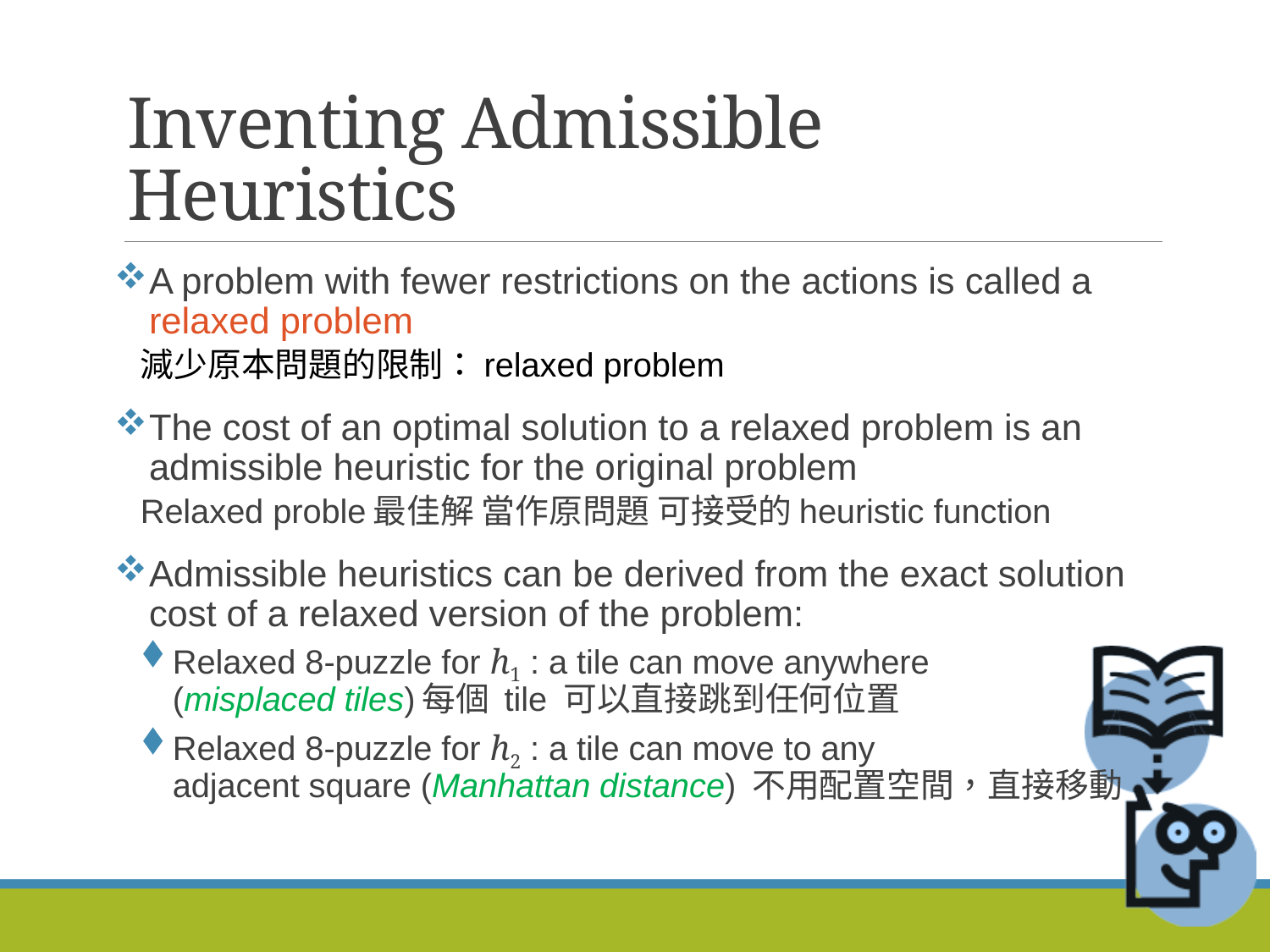

# Inventing Admissible Heuristics
A problem with fewer restrictions on the actions is called a relaxed problem
減少原本問題的限制：relaxed problem
The cost of an optimal solution to a relaxed problem is an admissible heuristic for the original problem
Relaxed proble最佳解 當作原問題 可接受的heuristic function
Admissible heuristics can be derived from the exact solution cost of a relaxed version of the problem:
Relaxed 8-puzzle for h1 : a tile can move anywhere
(misplaced tiles)每個 tile 可以直接跳到任何位置
Relaxed 8-puzzle for h2 : a tile can move to any
adjacent square (Manhattan distance) 不用配置空間，直接移動